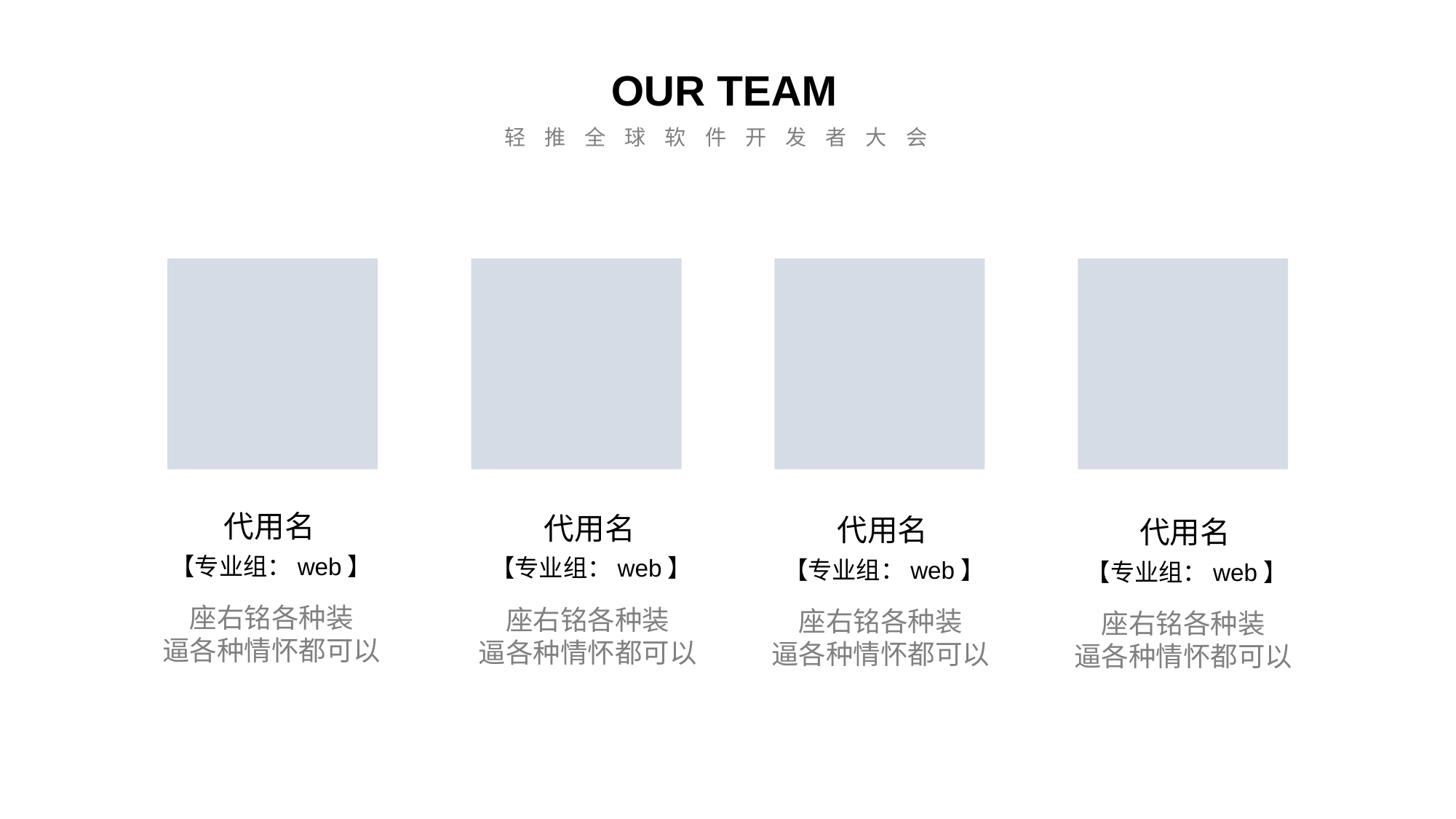

OUR TEAM
轻    推    全    球    软    件    开    发    者    大    会

代用名
代用名
代用名
代用名
【专业组：web】
【专业组：web】
【专业组：web】
【专业组：web】
座右铭各种装
逼各种情怀都可以
座右铭各种装
逼各种情怀都可以
座右铭各种装
逼各种情怀都可以
座右铭各种装
逼各种情怀都可以